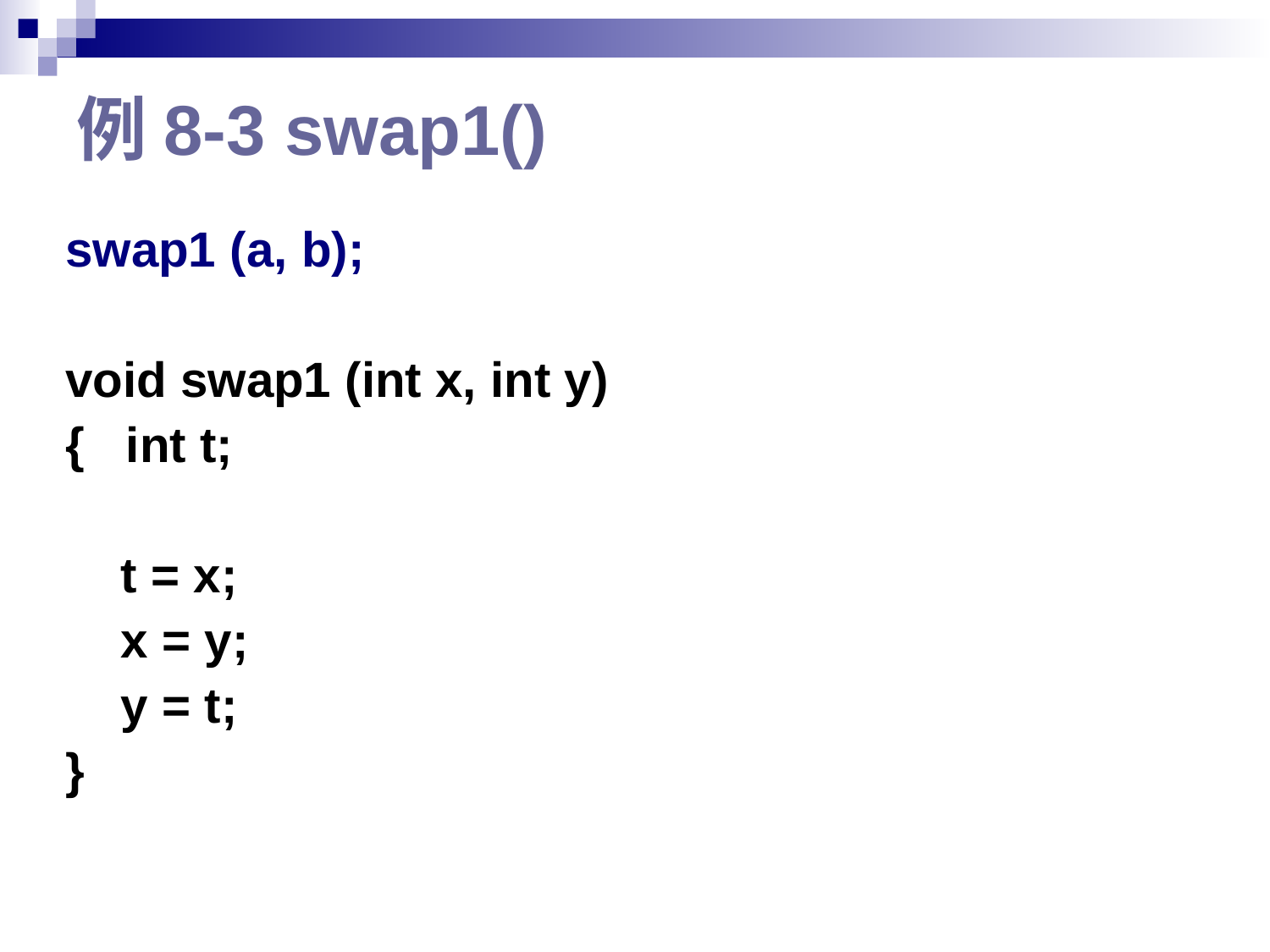

# 例8-3 swap1()
swap1 (a, b);

void swap1 (int x, int y)
{   int t;

    t = x;
    x = y;
    y = t;
}